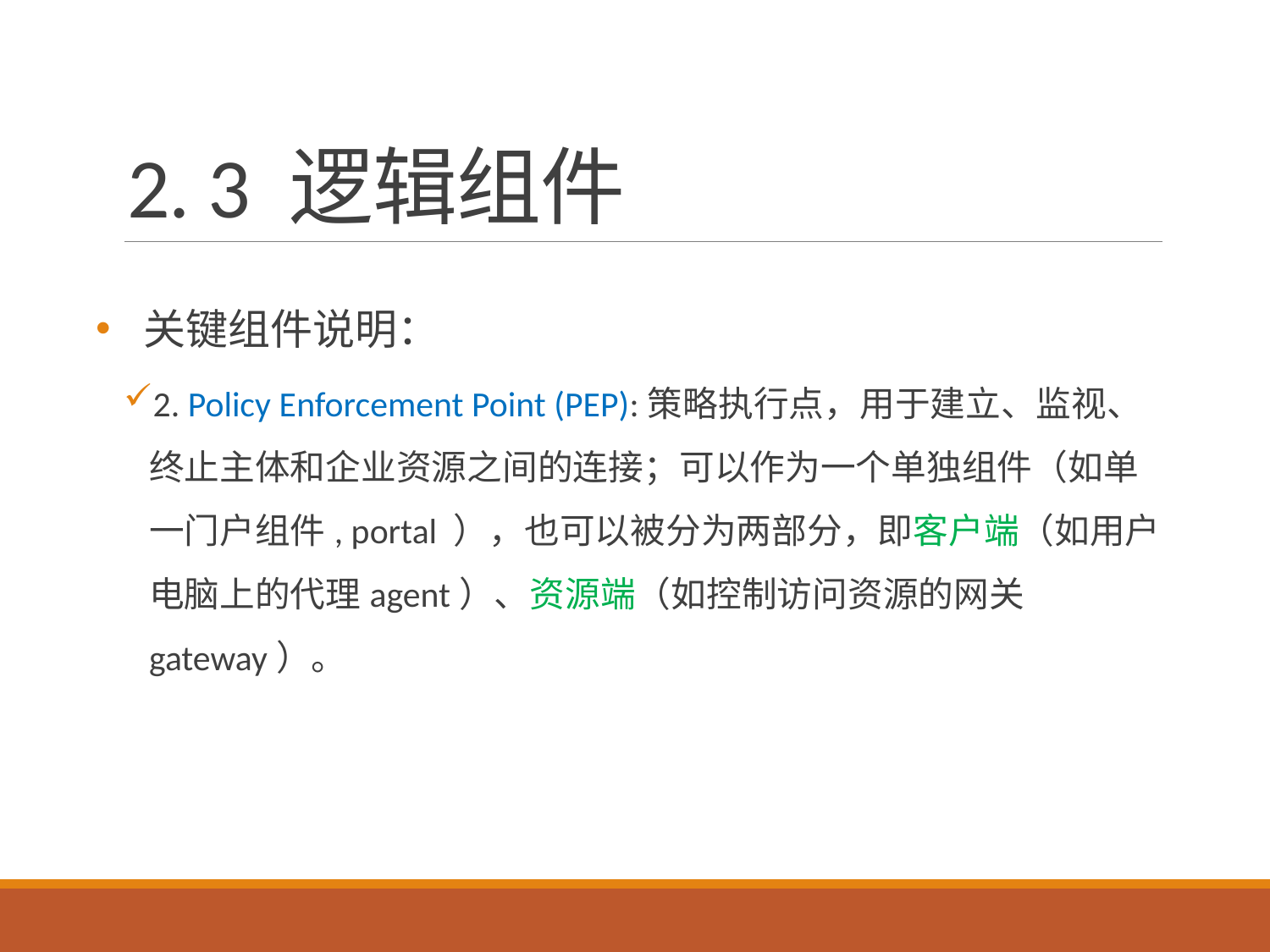

# 2. 3 逻辑组件
关键组件说明：
2. Policy Enforcement Point (PEP):策略执行点，用于建立、监视、终止主体和企业资源之间的连接；可以作为一个单独组件（如单一门户组件, portal ），也可以被分为两部分，即客户端（如用户电脑上的代理agent）、资源端（如控制访问资源的网关gateway）。
66